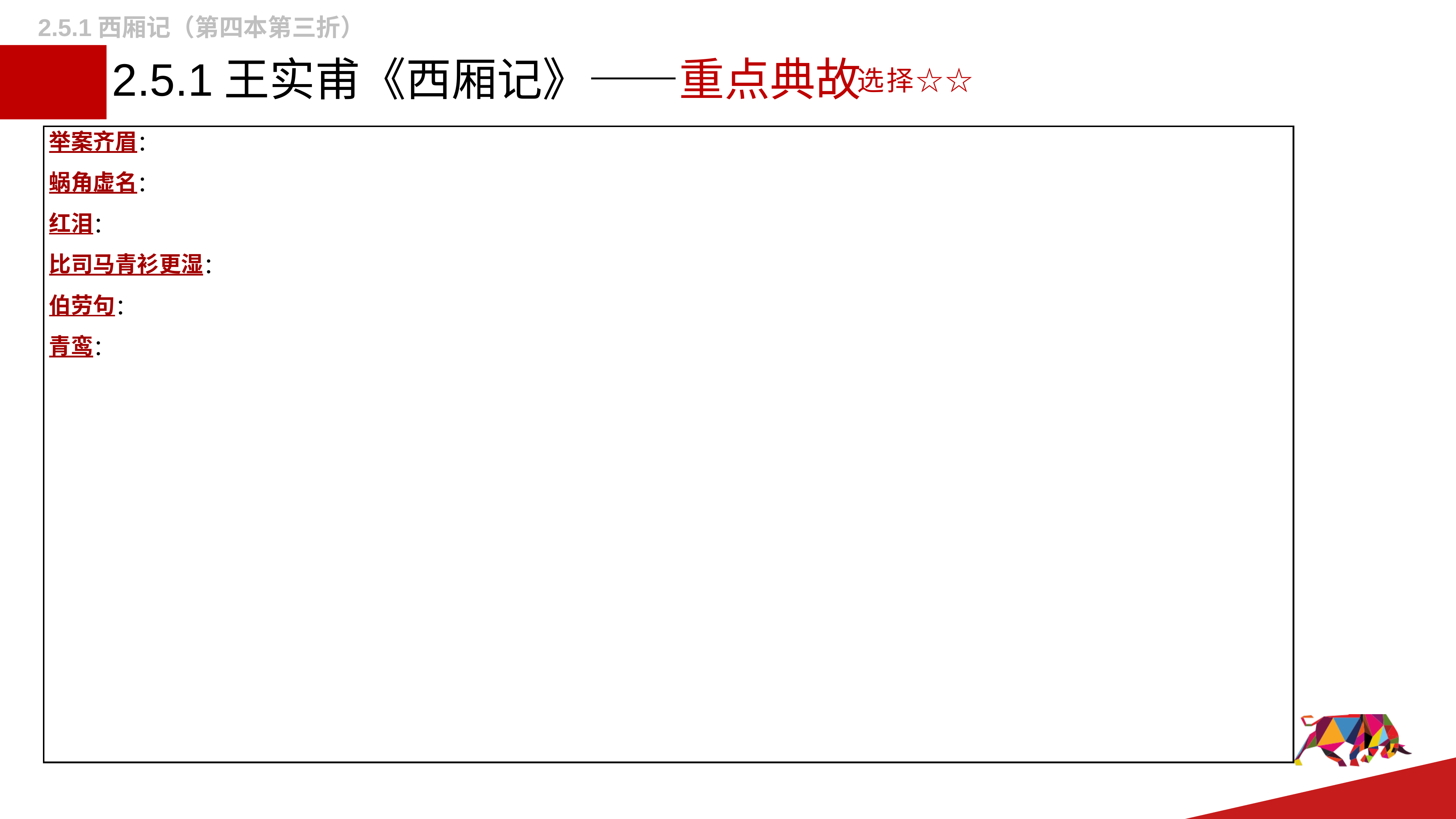

2.5.1西厢记（第四本第三折）
# 2.5.1王实甫《西厢记》——重点典故
选择☆☆
举案齐眉：
蜗角虚名：
红泪：
比司马青衫更湿：
伯劳句：
青鸾：